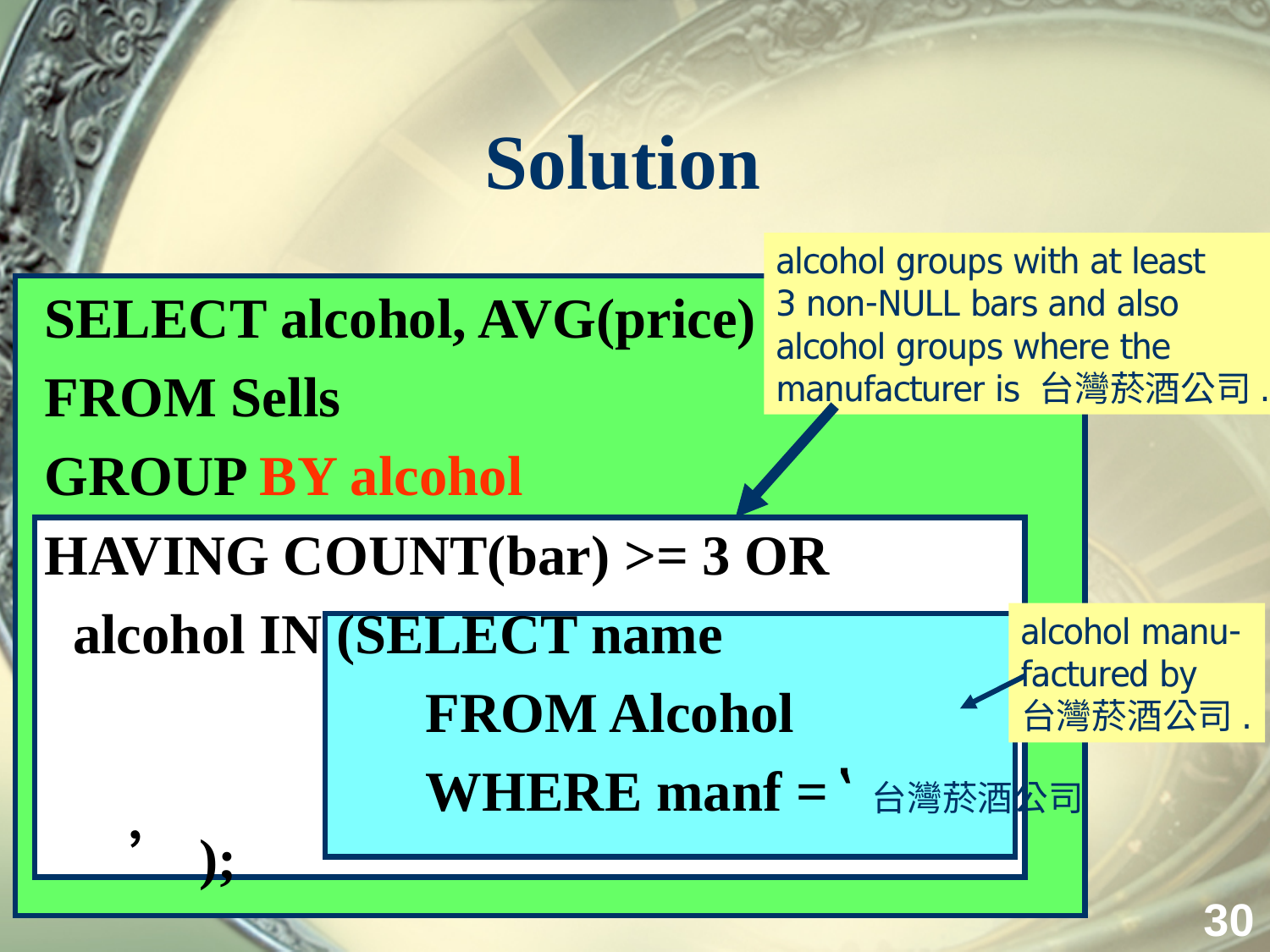

# Solution
alcohol groups with at least
3 non-NULL bars and also
alcohol groups where the
manufacturer is 台灣菸酒公司.
SELECT alcohol, AVG(price)
FROM Sells
GROUP BY alcohol
HAVING COUNT(bar) >= 3 OR
  alcohol IN (SELECT name
			   FROM Alcohol
			   WHERE manf = ‘台灣菸酒公司’);

alcohol manu-
factured by
台灣菸酒公司.

30